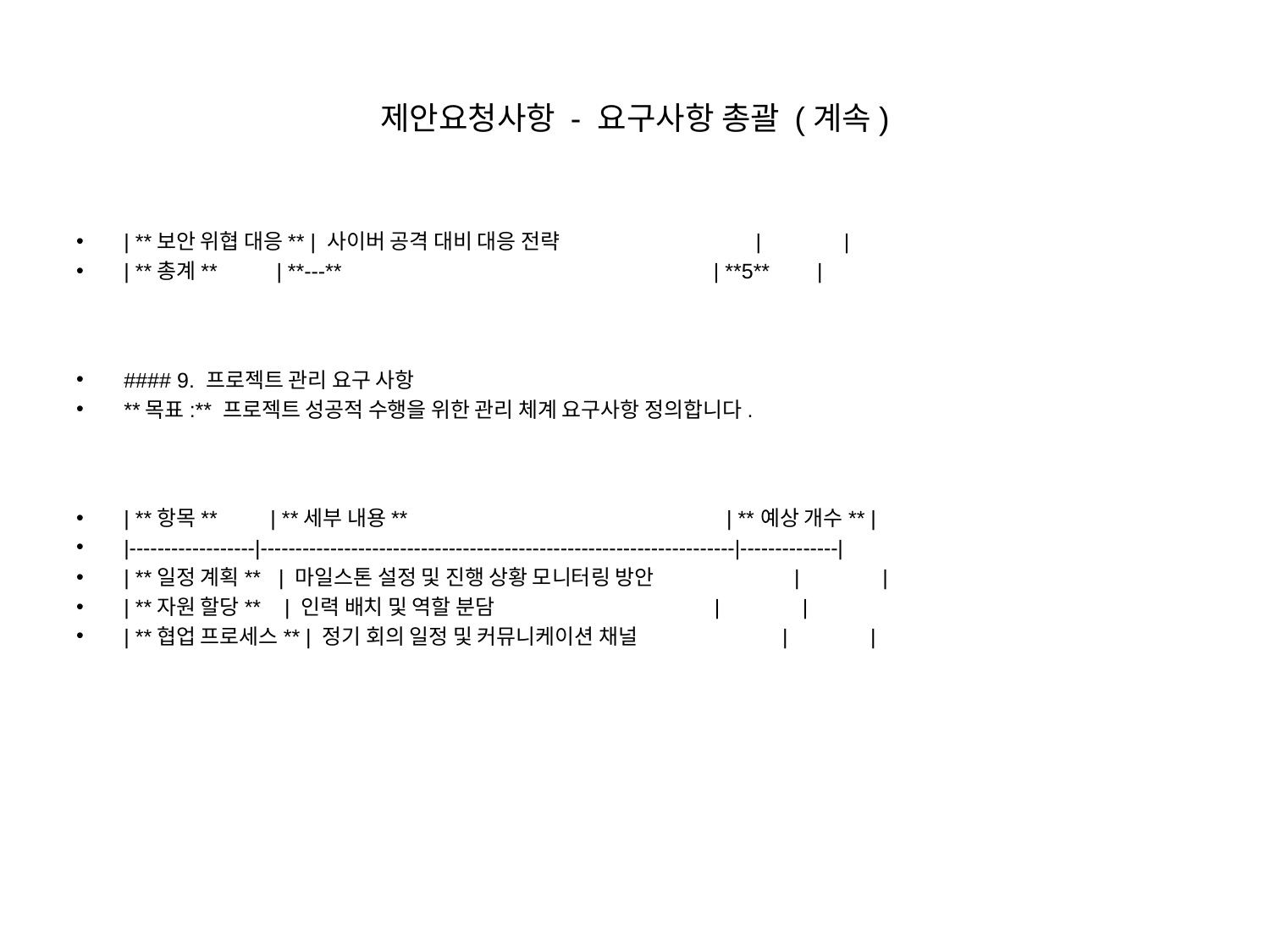

# 제안요청사항 - 요구사항 총괄 (계속)
| **보안 위협 대응** | 사이버 공격 대비 대응 전략                                         |              |
| **총계**          | **---**                                                               | **5**        |

#### 9. 프로젝트 관리 요구 사항
**목표:** 프로젝트 성공적 수행을 위한 관리 체계 요구사항 정의합니다.

| **항목**         | **세부 내용**                                                      | **예상 개수** |
|------------------|--------------------------------------------------------------------|--------------|
| **일정 계획**   | 마일스톤 설정 및 진행 상황 모니터링 방안                             |              |
| **자원 할당**    | 인력 배치 및 역할 분담                                              |              |
| **협업 프로세스** | 정기 회의 일정 및 커뮤니케이션 채널                              |              |